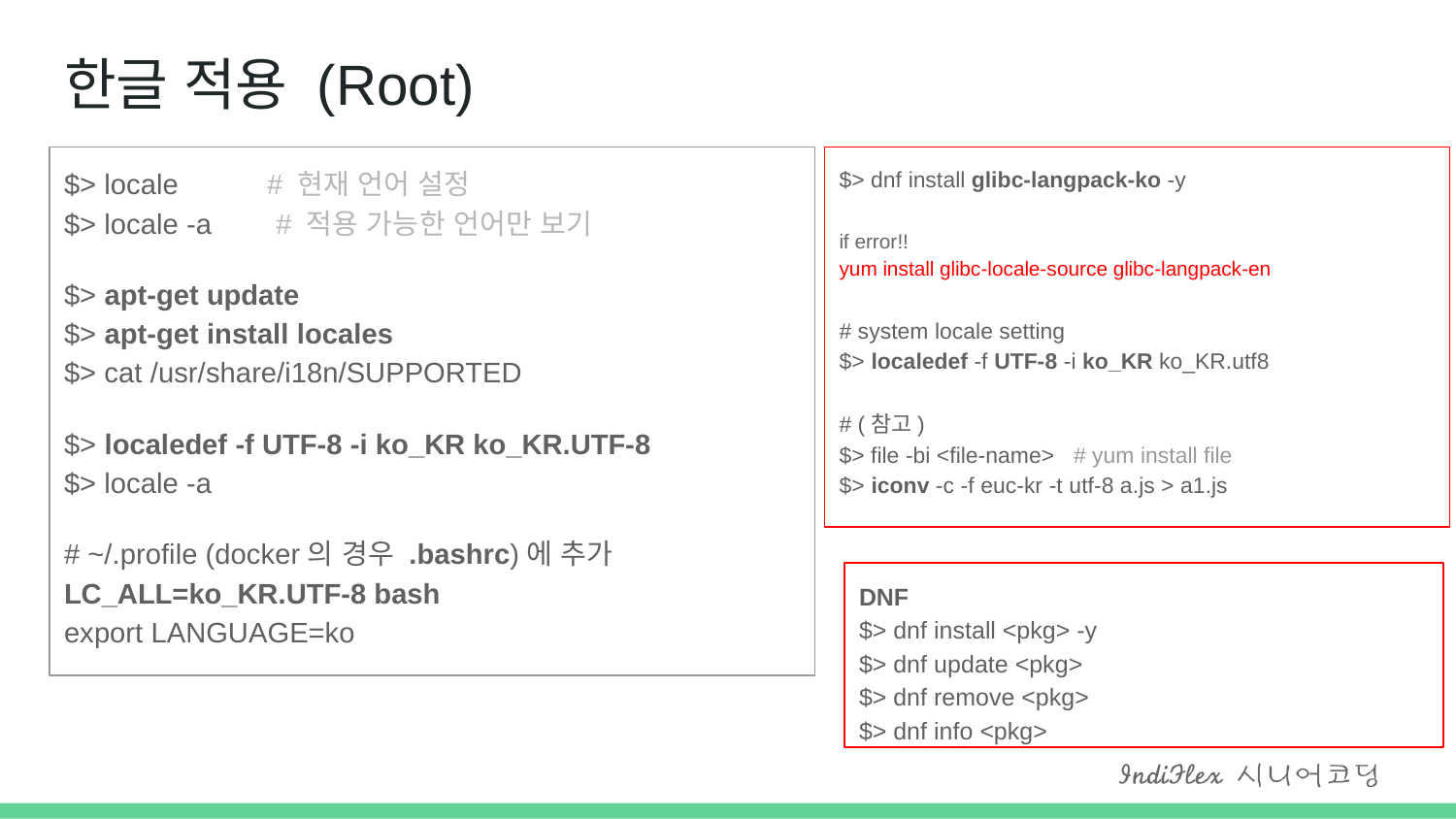

# 한글 적용 (Root)
$> locale           # 현재 언어 설정
$> locale -a        # 적용 가능한 언어만 보기
$> apt-get update
$> apt-get install locales
$> cat /usr/share/i18n/SUPPORTED
$> localedef -f UTF-8 -i ko_KR ko_KR.UTF-8
$> locale -a
# ~/.profile (docker의 경우 .bashrc)에 추가 LC_ALL=ko_KR.UTF-8 bash export LANGUAGE=ko
$> dnf install glibc-langpack-ko -y
if error!!
yum install glibc-locale-source glibc-langpack-en
# system locale setting $> localedef -f UTF-8 -i ko_KR ko_KR.utf8
# (참고) $> file -bi <file-name>   # yum install file $> iconv -c -f euc-kr -t utf-8 a.js > a1.js
DNF
$> dnf install <pkg> -y
$> dnf update <pkg>
$> dnf remove <pkg>
$> dnf info <pkg>